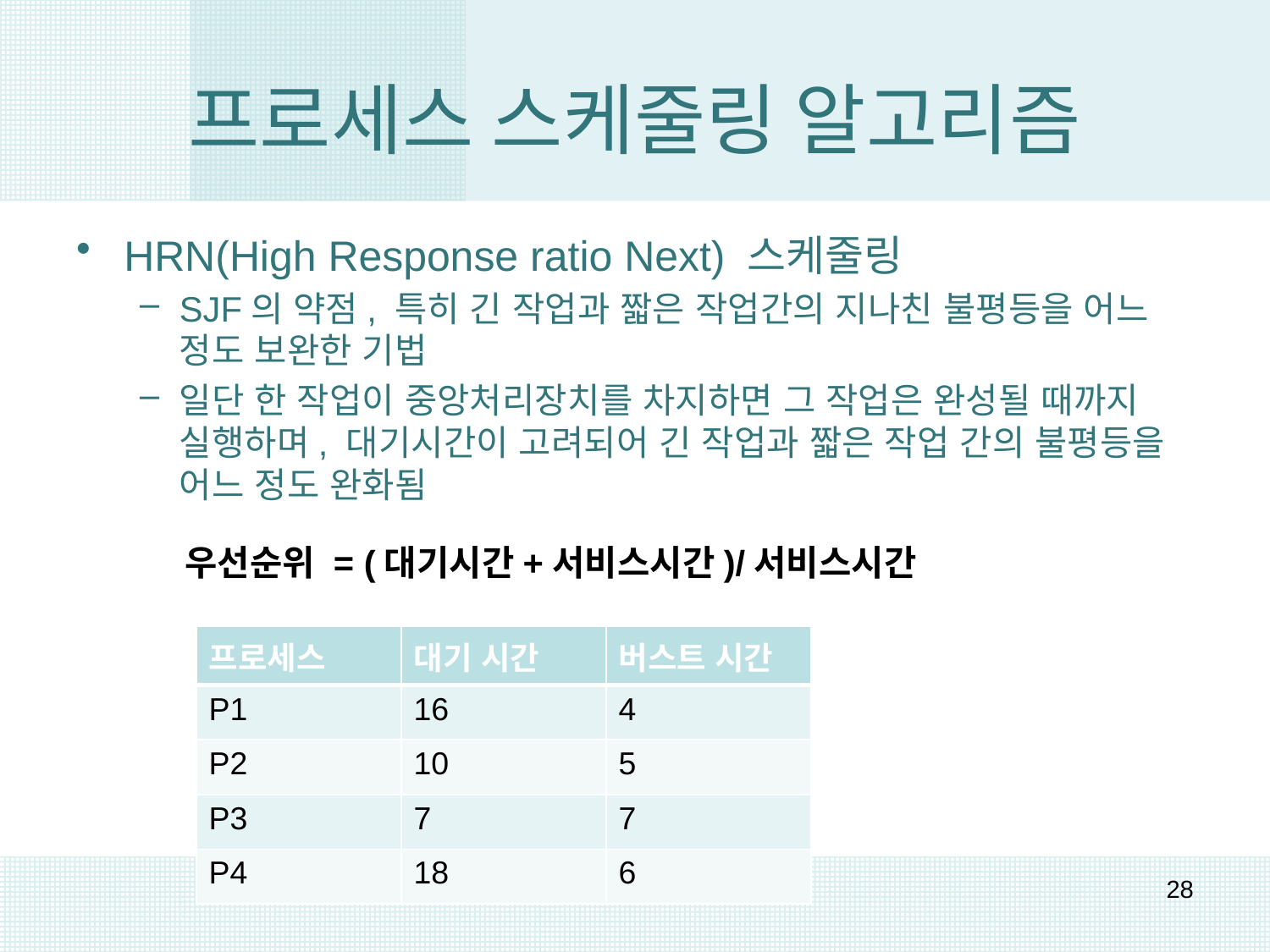

# 프로세스 스케줄링 알고리즘
HRN(High Response ratio Next) 스케줄링
SJF의 약점, 특히 긴 작업과 짧은 작업간의 지나친 불평등을 어느 정도 보완한 기법
일단 한 작업이 중앙처리장치를 차지하면 그 작업은 완성될 때까지 실행하며, 대기시간이 고려되어 긴 작업과 짧은 작업 간의 불평등을 어느 정도 완화됨

우선순위 = (대기시간+서비스시간)/서비스시간
| 프로세스 | 대기 시간 | 버스트 시간 |
| --- | --- | --- |
| P1 | 16 | 4 |
| P2 | 10 | 5 |
| P3 | 7 | 7 |
| P4 | 18 | 6 |
28